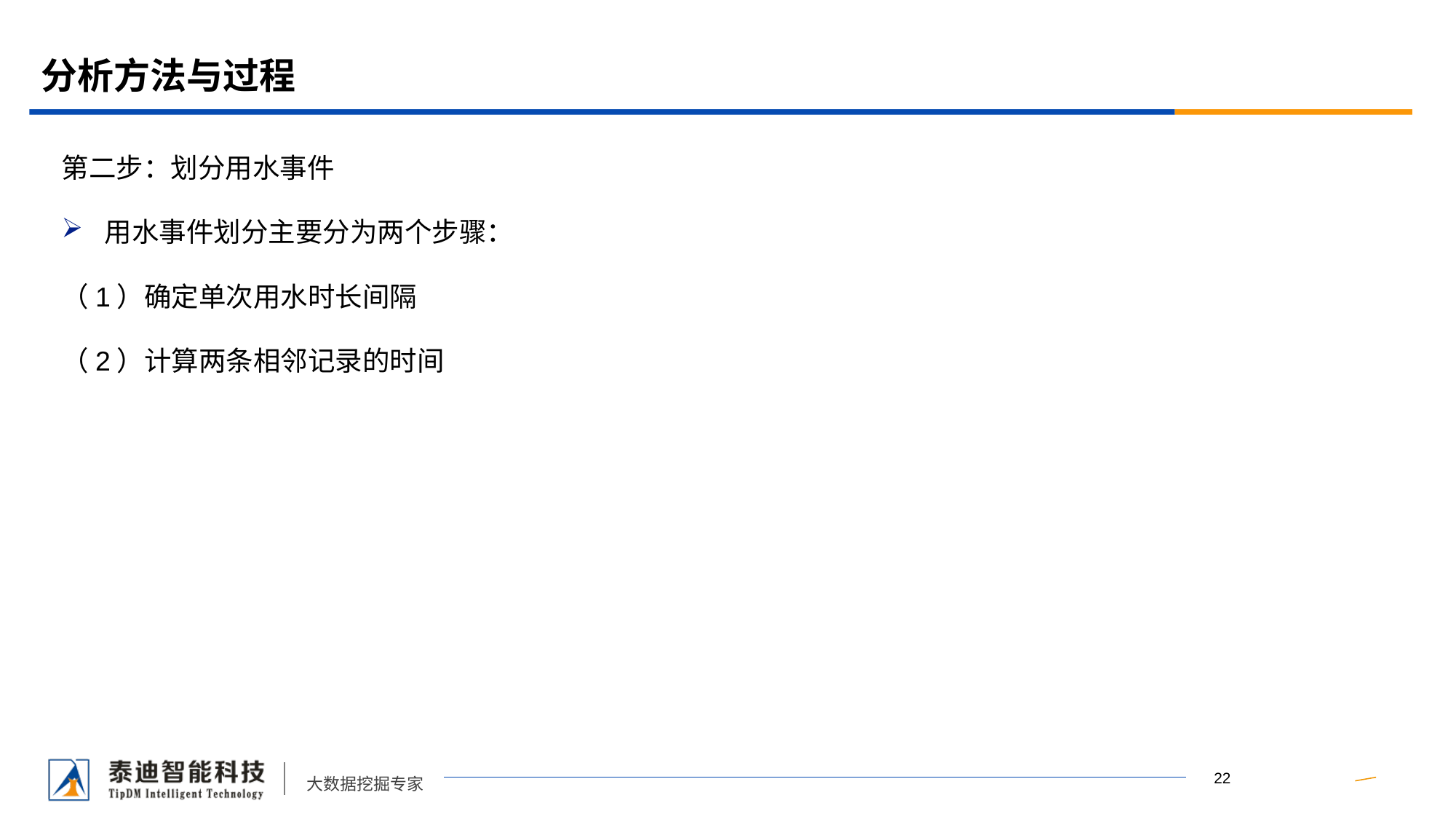

# 分析方法与过程
第二步：划分用水事件
用水事件划分主要分为两个步骤：
（1）确定单次用水时长间隔
（2）计算两条相邻记录的时间